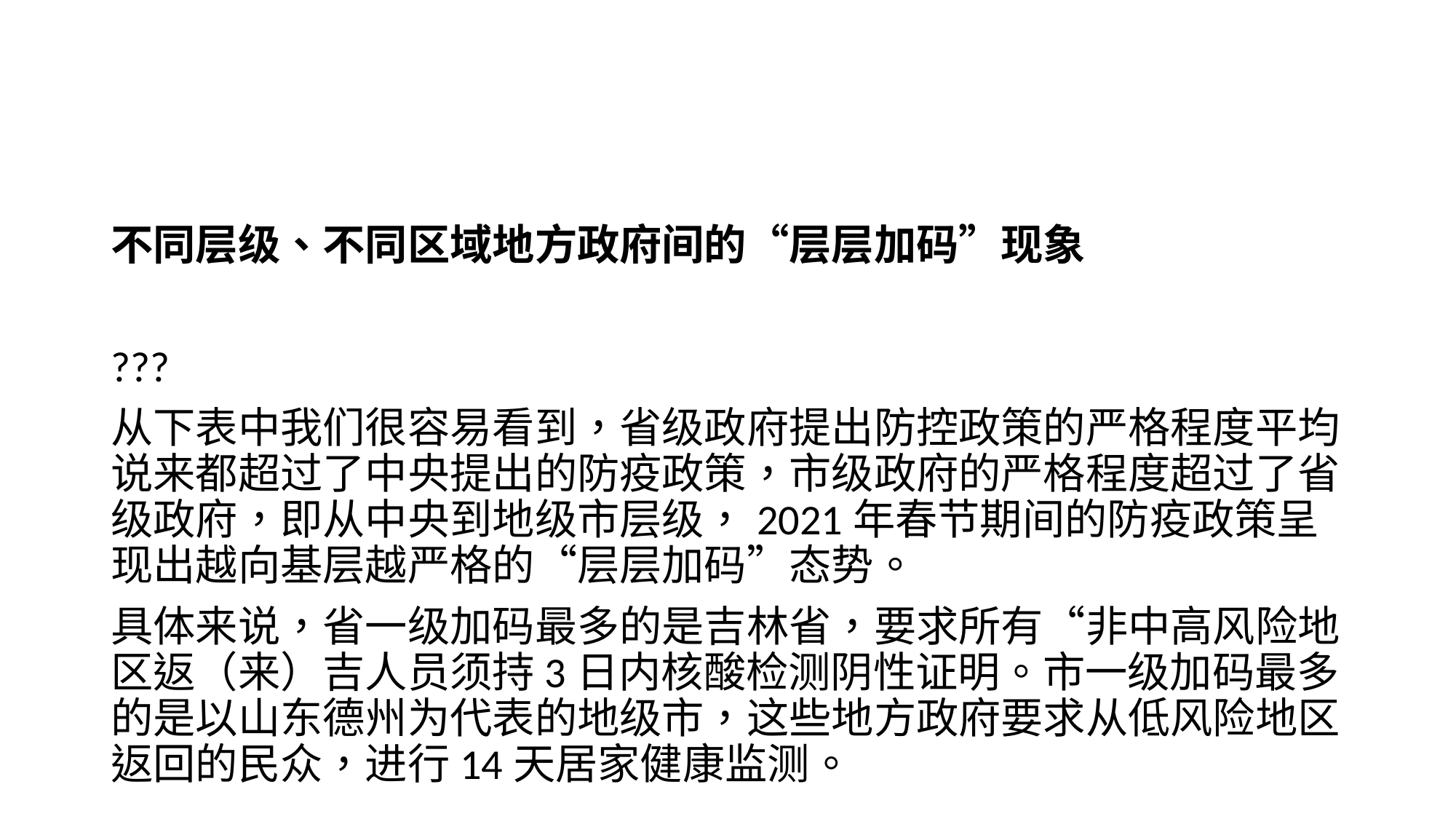

不同层级、不同区域地方政府间的“层层加码”现象

???
从下表中我们很容易看到，省级政府提出防控政策的严格程度平均说来都超过了中央提出的防疫政策，市级政府的严格程度超过了省级政府，即从中央到地级市层级，2021年春节期间的防疫政策呈现出越向基层越严格的“层层加码”态势。
具体来说，省一级加码最多的是吉林省，要求所有“非中高风险地区返（来）吉人员须持3日内核酸检测阴性证明。市一级加码最多的是以山东德州为代表的地级市，这些地方政府要求从低风险地区返回的民众，进行14天居家健康监测。